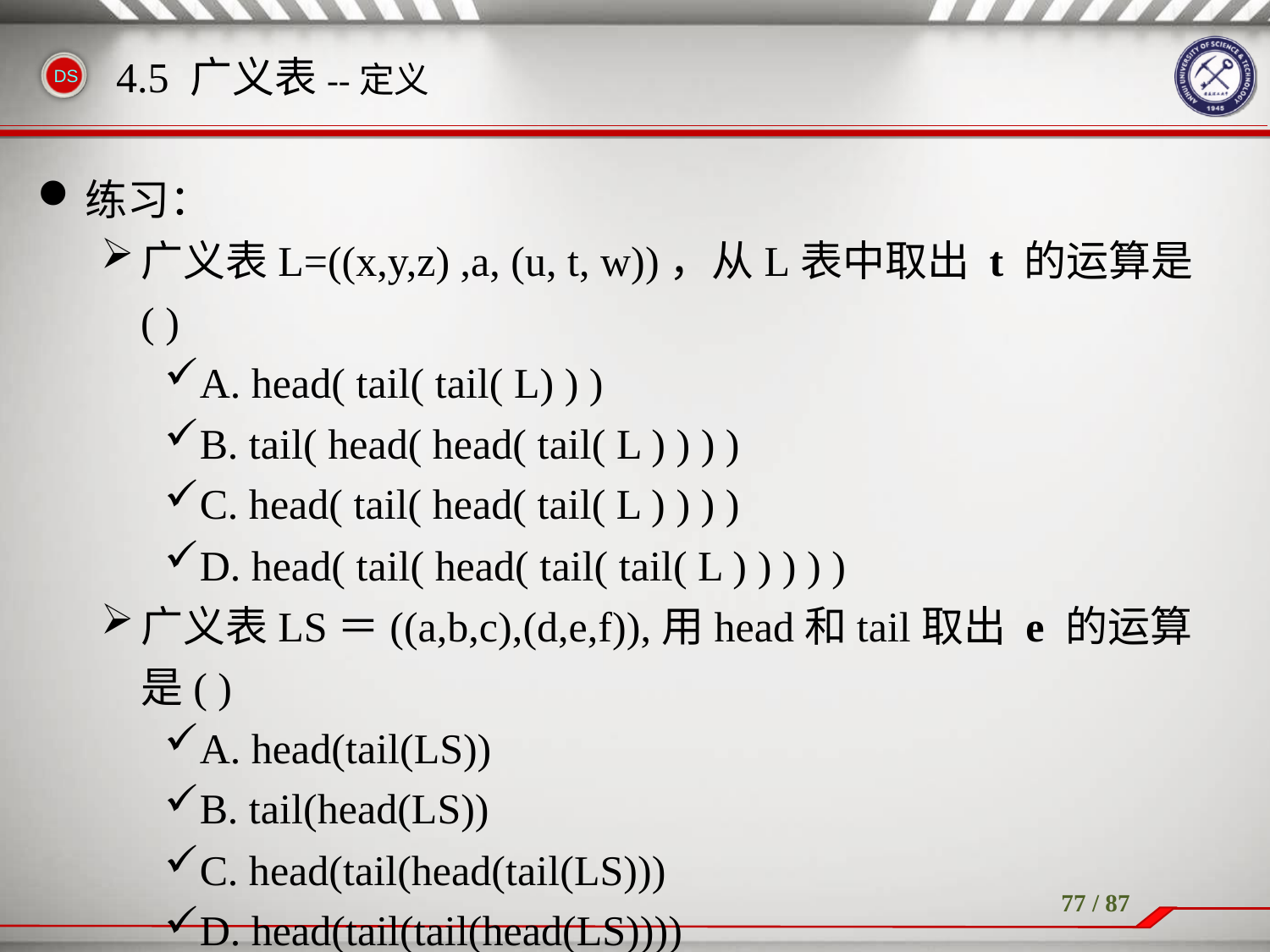

# 4.5 广义表--定义
练习：
广义表L=((x,y,z) ,a, (u, t, w))，从L表中取出 t 的运算是( )
A. head( tail( tail( L) ) )
B. tail( head( head( tail( L ) ) ) )
C. head( tail( head( tail( L ) ) ) )
D. head( tail( head( tail( tail( L ) ) ) ) )
广义表LS＝((a,b,c),(d,e,f)),用head和tail取出 e 的运算是( )
A. head(tail(LS))
B. tail(head(LS))
C. head(tail(head(tail(LS)))
D. head(tail(tail(head(LS))))